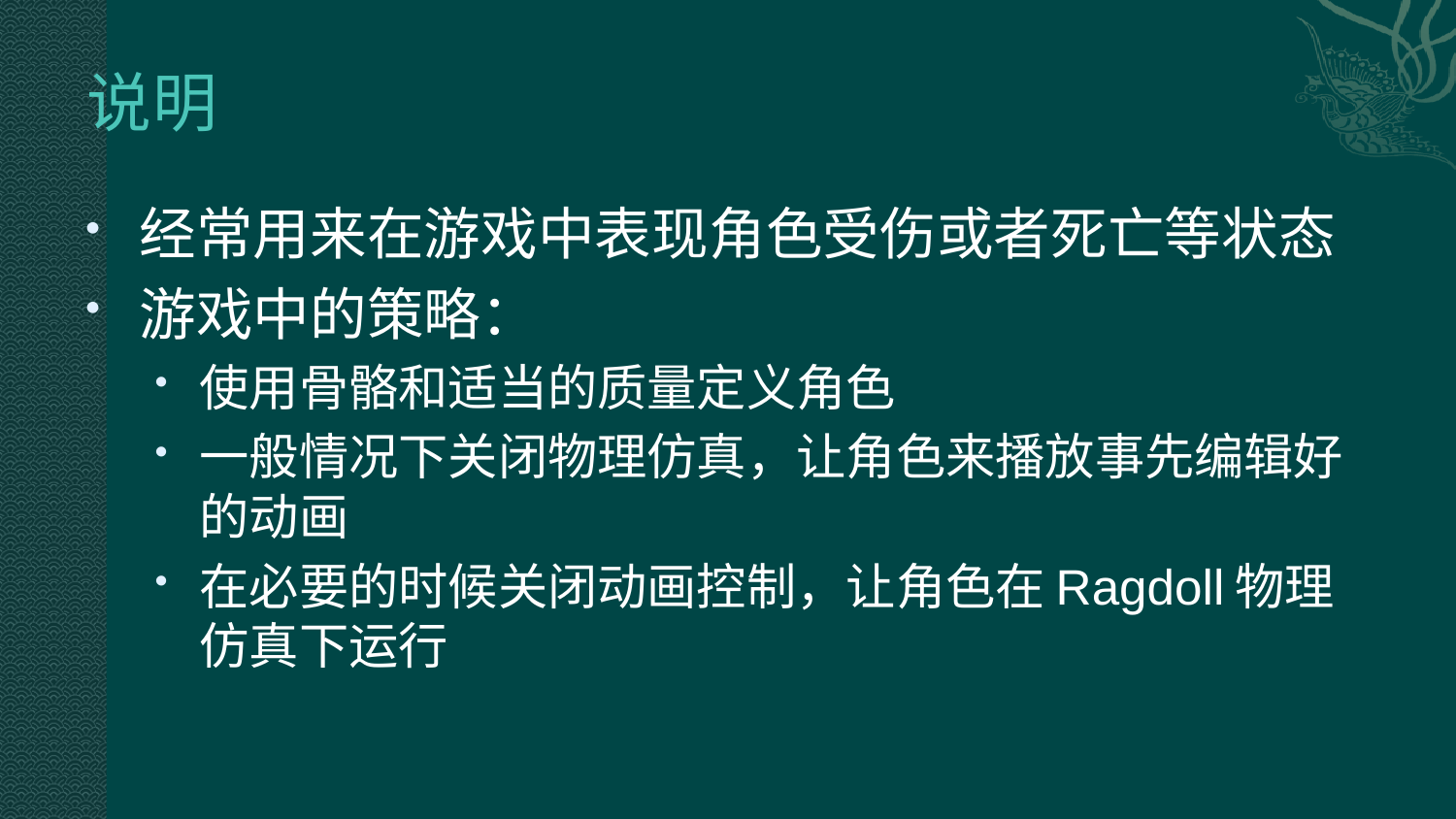

# 说明
经常用来在游戏中表现角色受伤或者死亡等状态
游戏中的策略：
使用骨骼和适当的质量定义角色
一般情况下关闭物理仿真，让角色来播放事先编辑好的动画
在必要的时候关闭动画控制，让角色在Ragdoll物理仿真下运行